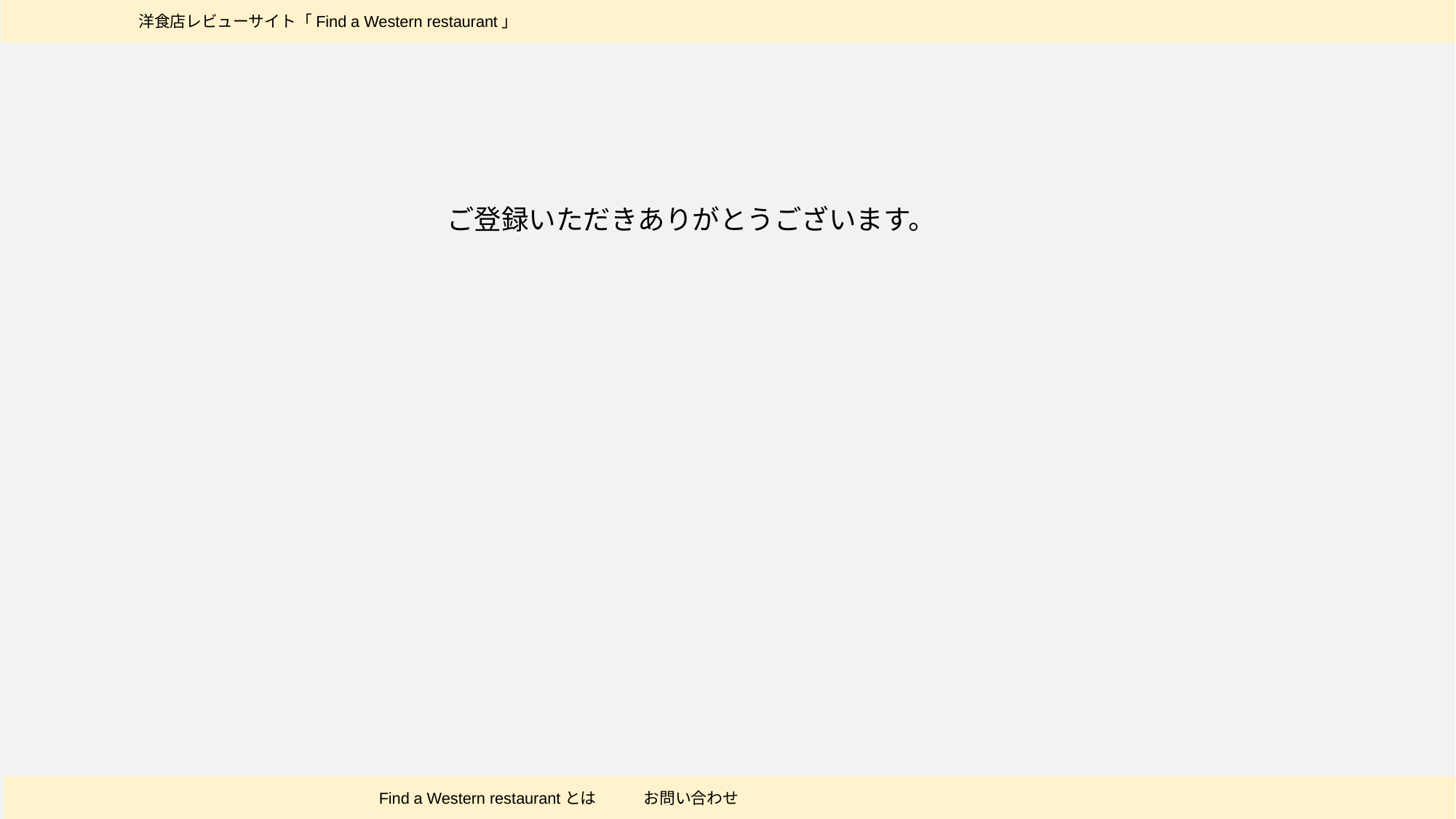

洋食店レビューサイト「Find a Western restaurant」
ご登録いただきありがとうございます。

Find a Western restaurantとは
お問い合わせ